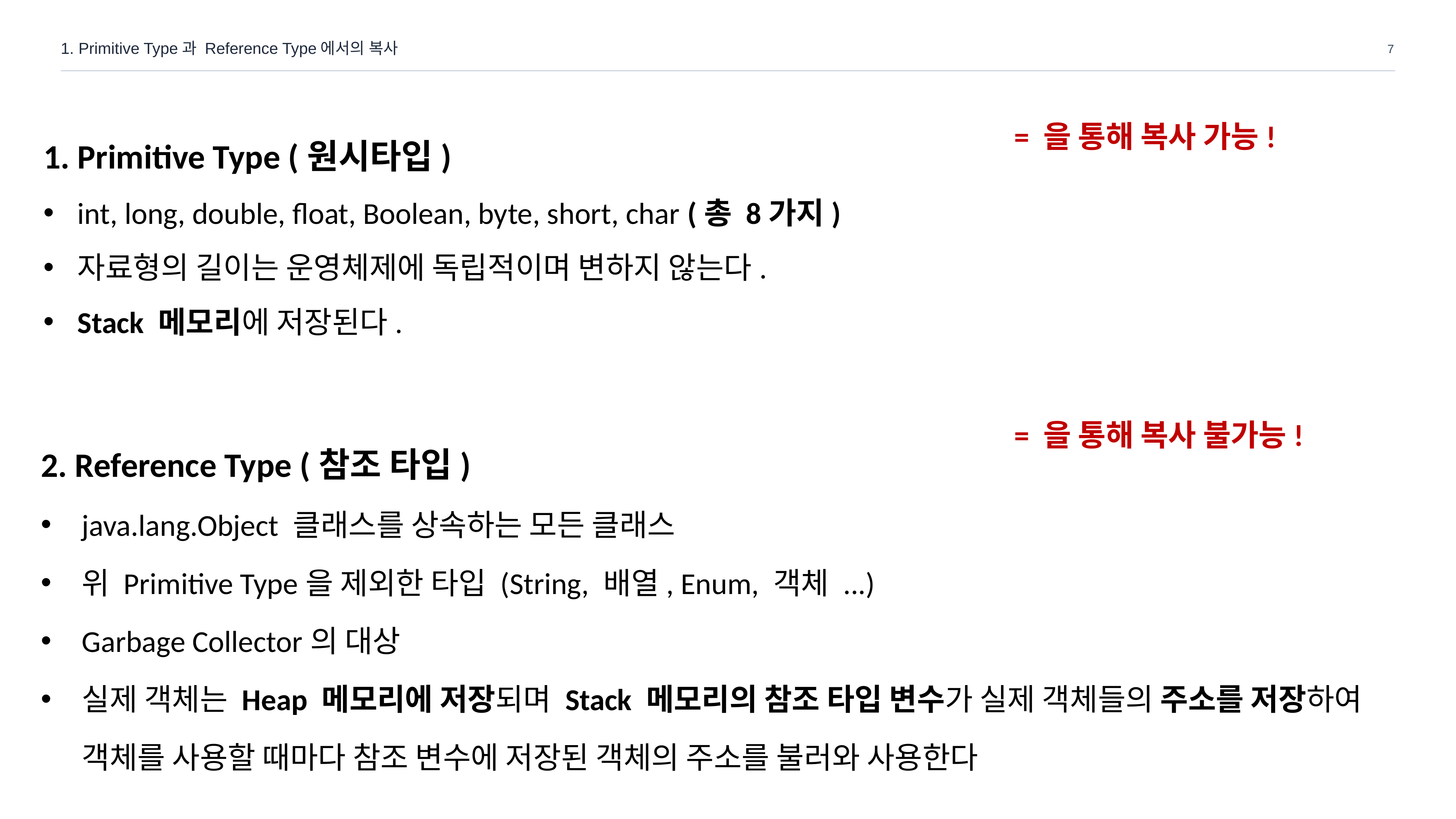

1. Primitive Type과 Reference Type에서의 복사
7
1. Primitive Type (원시타입)
int, long, double, float, Boolean, byte, short, char (총 8가지)
자료형의 길이는 운영체제에 독립적이며 변하지 않는다.
Stack 메모리에 저장된다.
= 을 통해 복사 가능!
= 을 통해 복사 불가능!
2. Reference Type (참조 타입)
java.lang.Object 클래스를 상속하는 모든 클래스
위 Primitive Type을 제외한 타입 (String, 배열, Enum, 객체 ...)
Garbage Collector의 대상
실제 객체는 Heap 메모리에 저장되며 Stack 메모리의 참조 타입 변수가 실제 객체들의 주소를 저장하여 객체를 사용할 때마다 참조 변수에 저장된 객체의 주소를 불러와 사용한다